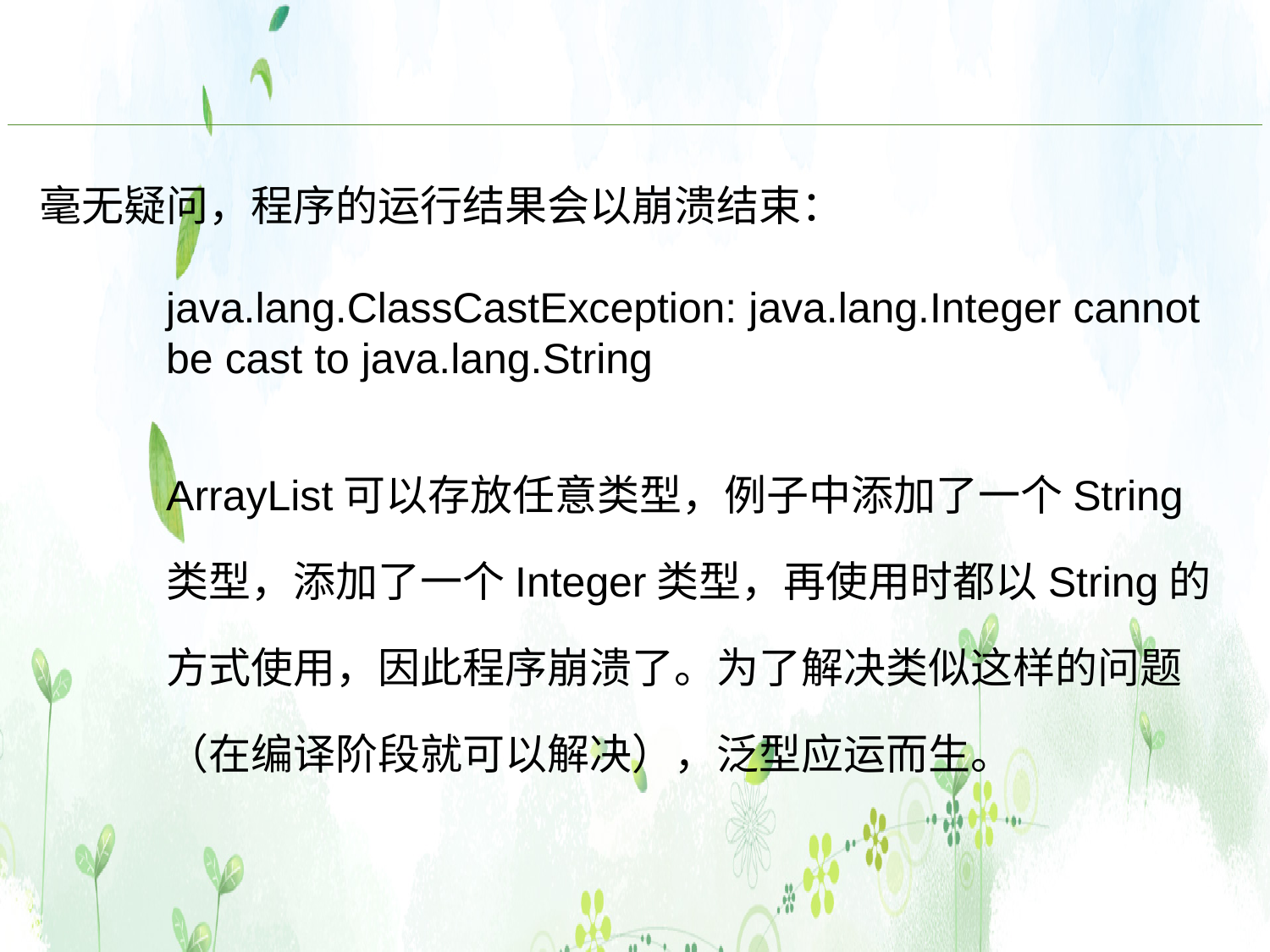

毫无疑问，程序的运行结果会以崩溃结束：

java.lang.ClassCastException: java.lang.Integer cannot be cast to java.lang.String

ArrayList可以存放任意类型，例子中添加了一个String类型，添加了一个Integer类型，再使用时都以String的方式使用，因此程序崩溃了。为了解决类似这样的问题（在编译阶段就可以解决），泛型应运而生。